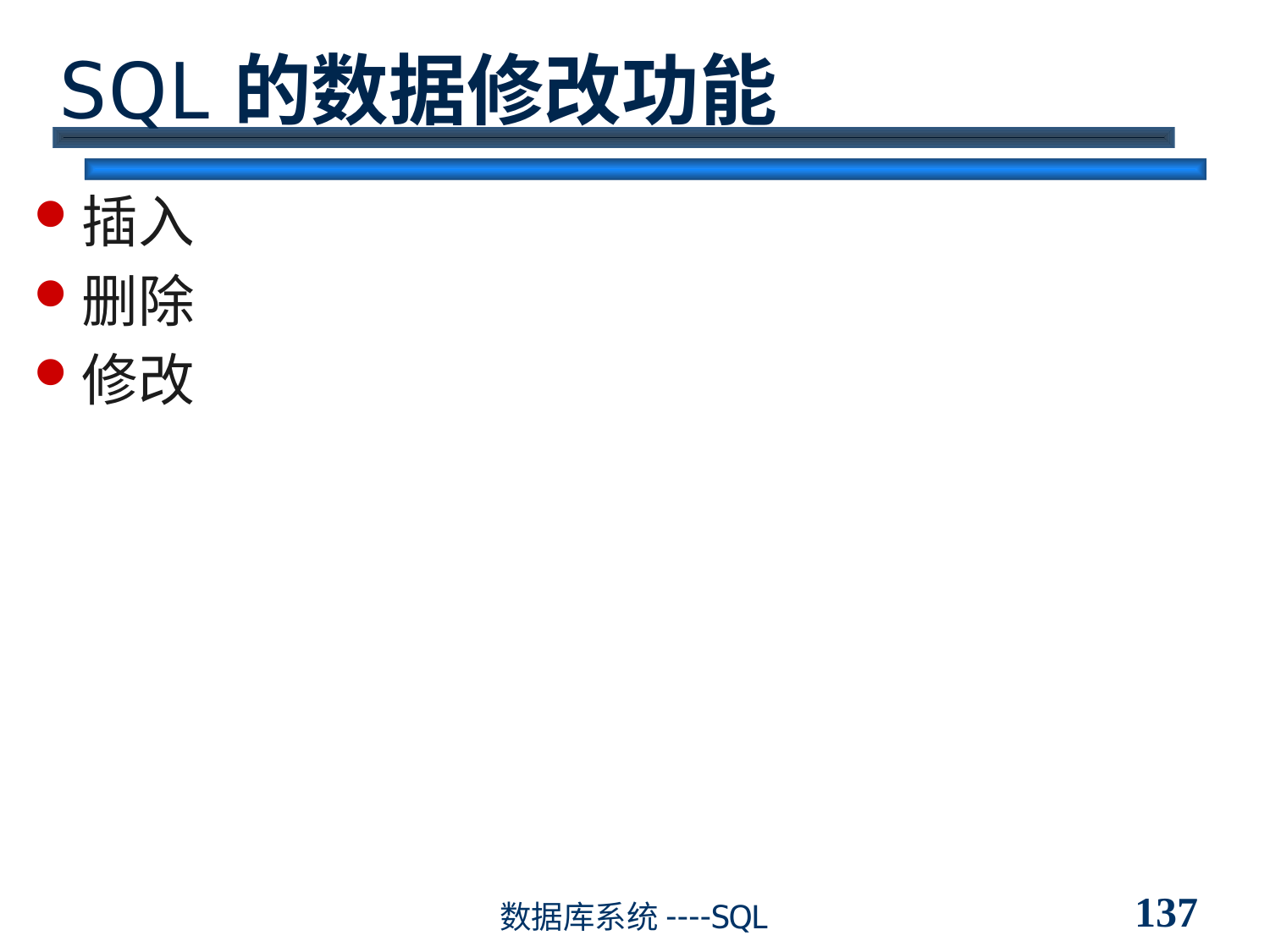

# SQL的数据修改功能
插入
删除
修改
137
数据库系统----SQL